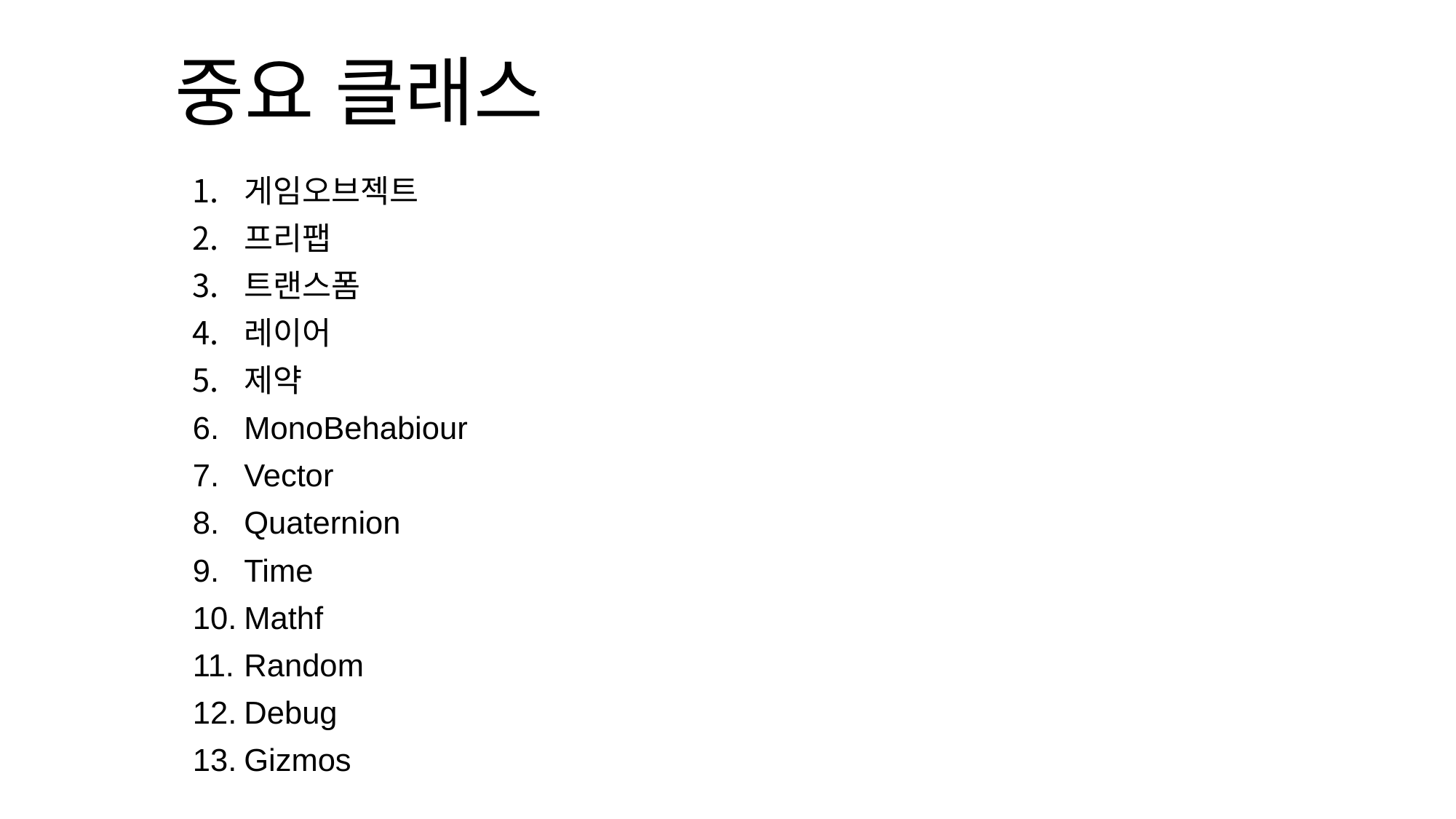

# 중요 클래스
게임오브젝트
프리팹
트랜스폼
레이어
제약
MonoBehabiour
Vector
Quaternion
Time
Mathf
Random
Debug
Gizmos